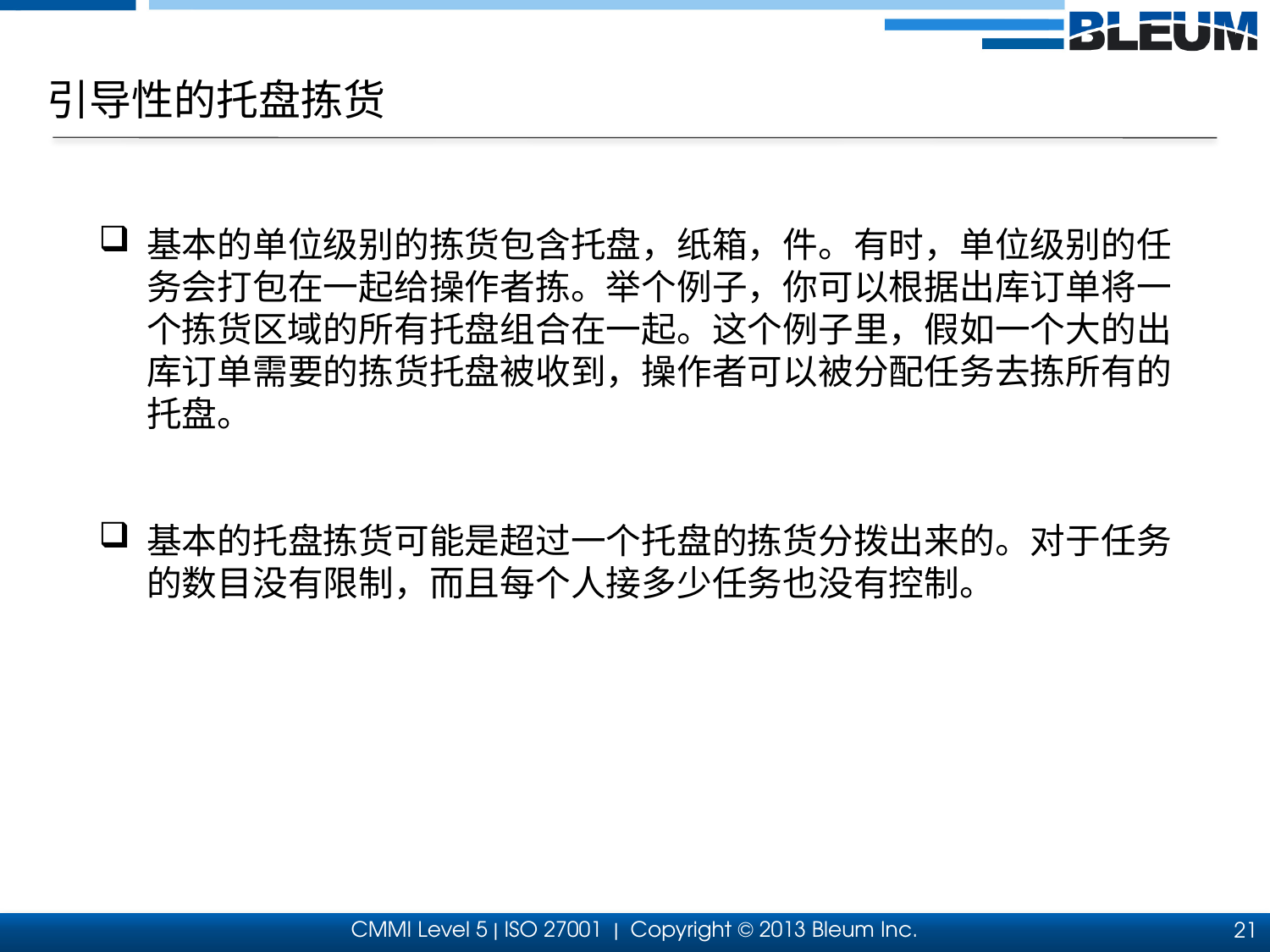

引导性的托盘拣货

基本的单位级别的拣货包含托盘，纸箱，件。有时，单位级别的任务会打包在一起给操作者拣。举个例子，你可以根据出库订单将一个拣货区域的所有托盘组合在一起。这个例子里，假如一个大的出库订单需要的拣货托盘被收到，操作者可以被分配任务去拣所有的托盘。

基本的托盘拣货可能是超过一个托盘的拣货分拨出来的。对于任务的数目没有限制，而且每个人接多少任务也没有控制。
21